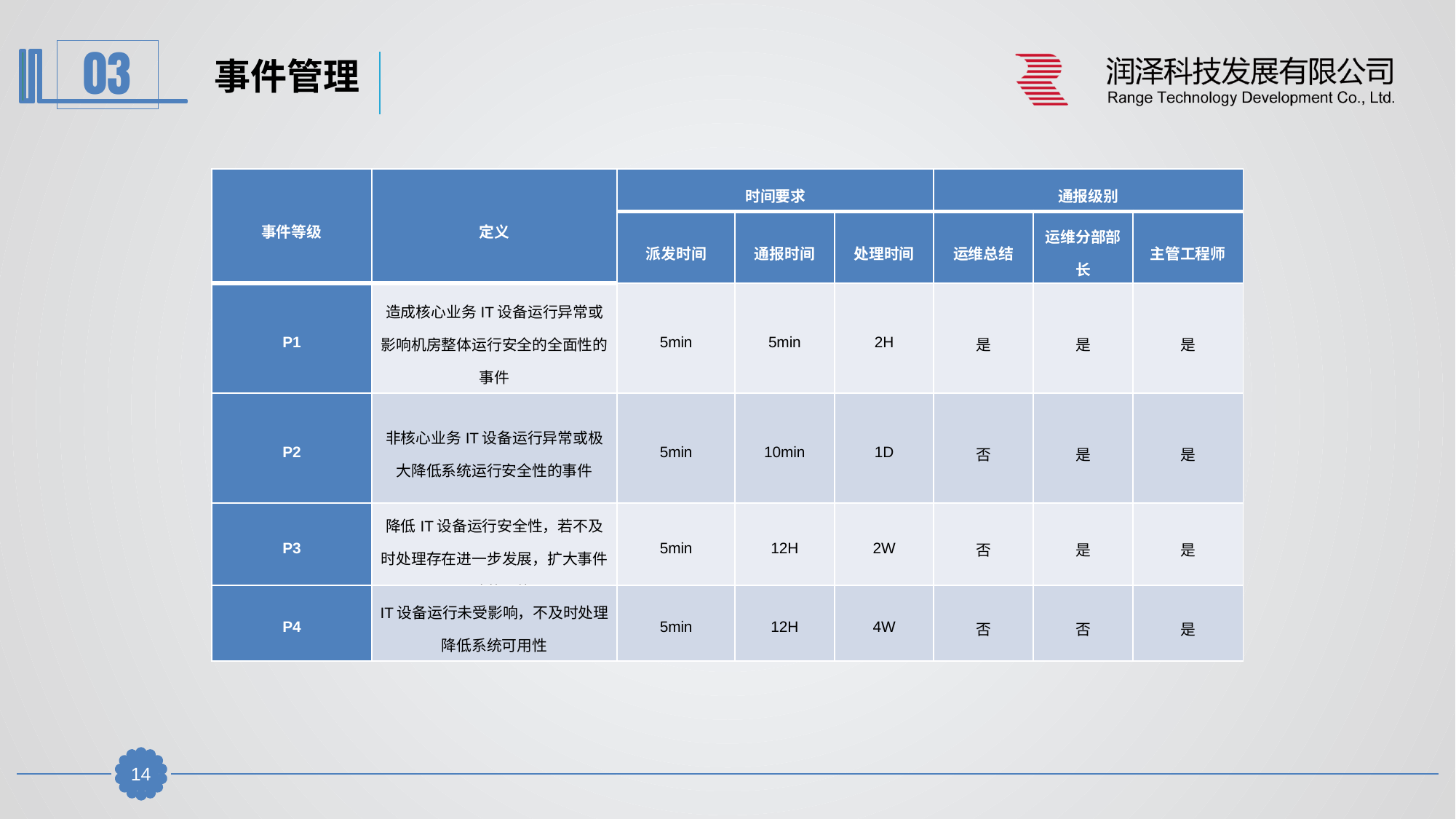

事件管理
| 事件等级 | 定义 | 时间要求 |  |  | 通报级别 |  |  |
| --- | --- | --- | --- | --- | --- | --- | --- |
|  |  | 派发时间 | 通报时间 | 处理时间 | 运维总结 | 运维分部部长 | 主管工程师 |
| P1 | 造成核心业务IT设备运行异常或影响机房整体运行安全的全面性的事件 | 5min | 5min | 2H | 是 | 是 | 是 |
| P2 | 非核心业务IT设备运行异常或极大降低系统运行安全性的事件 | 5min | 10min | 1D | 否 | 是 | 是 |
| P3 | 降低IT设备运行安全性，若不及时处理存在进一步发展，扩大事件影响的可能 | 5min | 12H | 2W | 否 | 是 | 是 |
| P4 | IT设备运行未受影响，不及时处理降低系统可用性 | 5min | 12H | 4W | 否 | 否 | 是 |
14